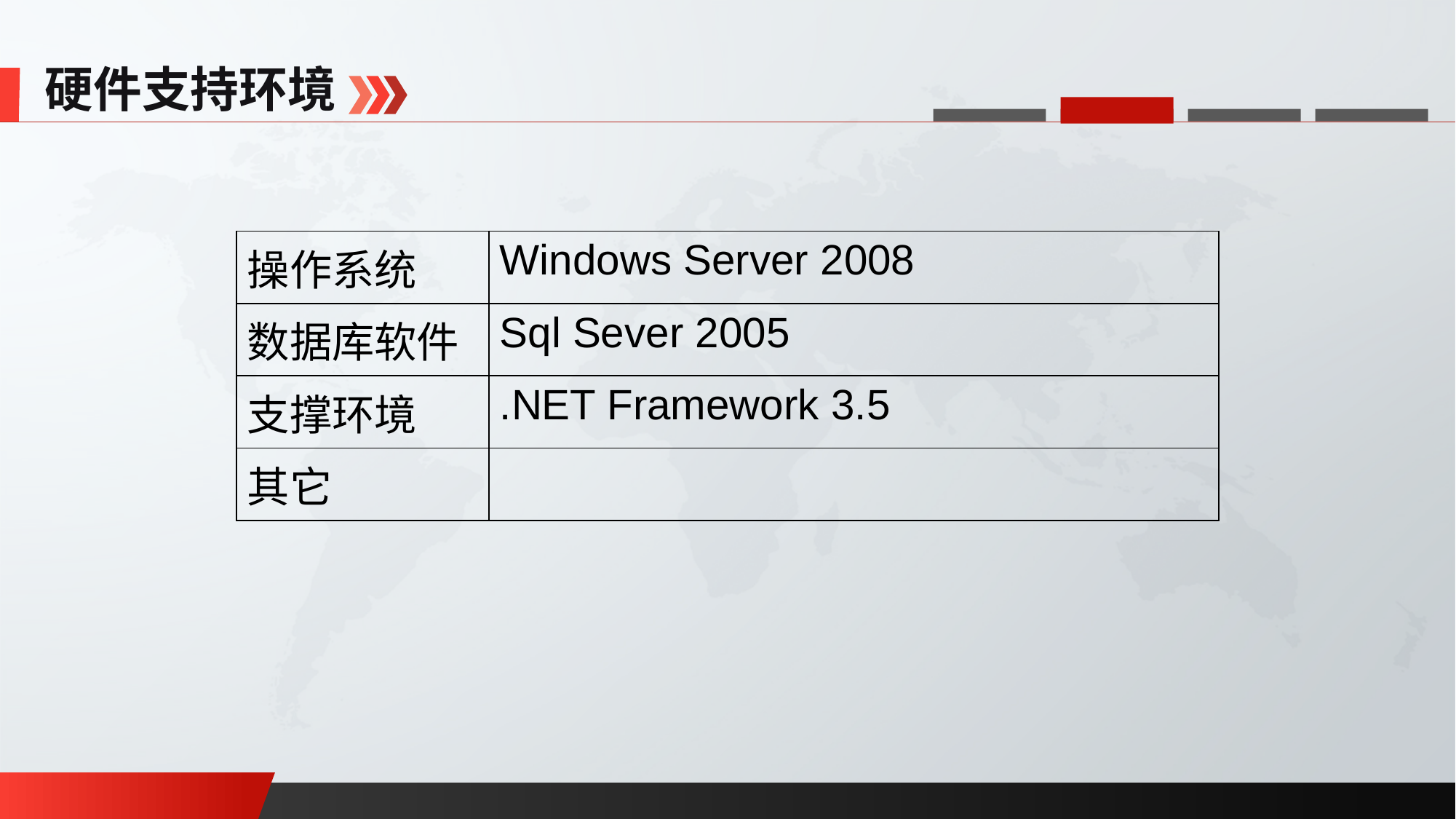

硬件支持环境

| 操作系统 | Windows Server 2008 |
| --- | --- |
| 数据库软件 | Sql Sever 2005 |
| 支撑环境 | .NET Framework 3.5 |
| 其它 |  |